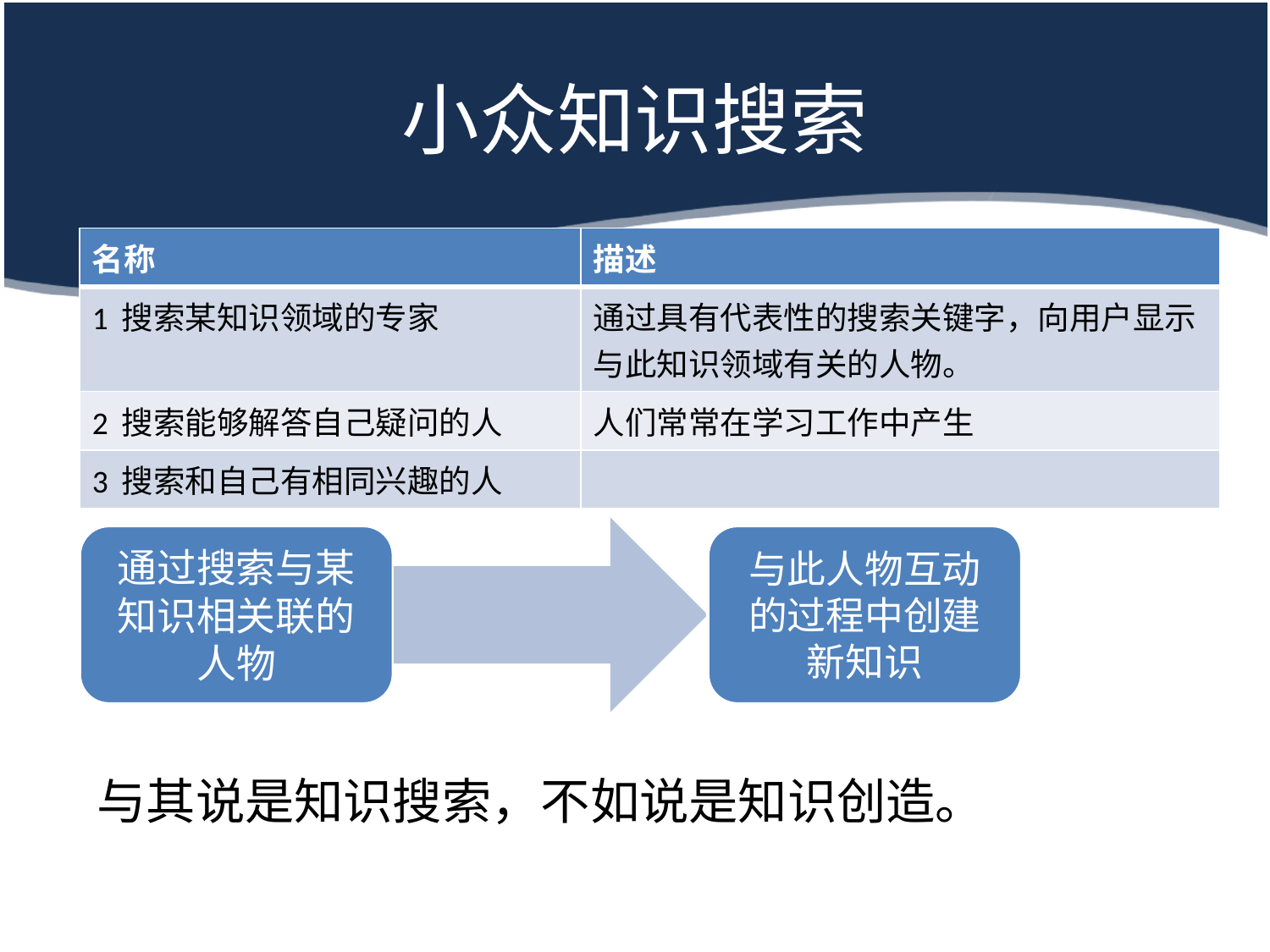

# 小众知识搜索
| 名称 | 描述 |
| --- | --- |
| 1 搜索某知识领域的专家 | 通过具有代表性的搜索关键字，向用户显示与此知识领域有关的人物。 |
| 2 搜索能够解答自己疑问的人 | 人们常常在学习工作中产生 |
| 3 搜索和自己有相同兴趣的人 |  |
通过搜索与某知识相关联的人物
与此人物互动的过程中创建新知识
与其说是知识搜索，不如说是知识创造。